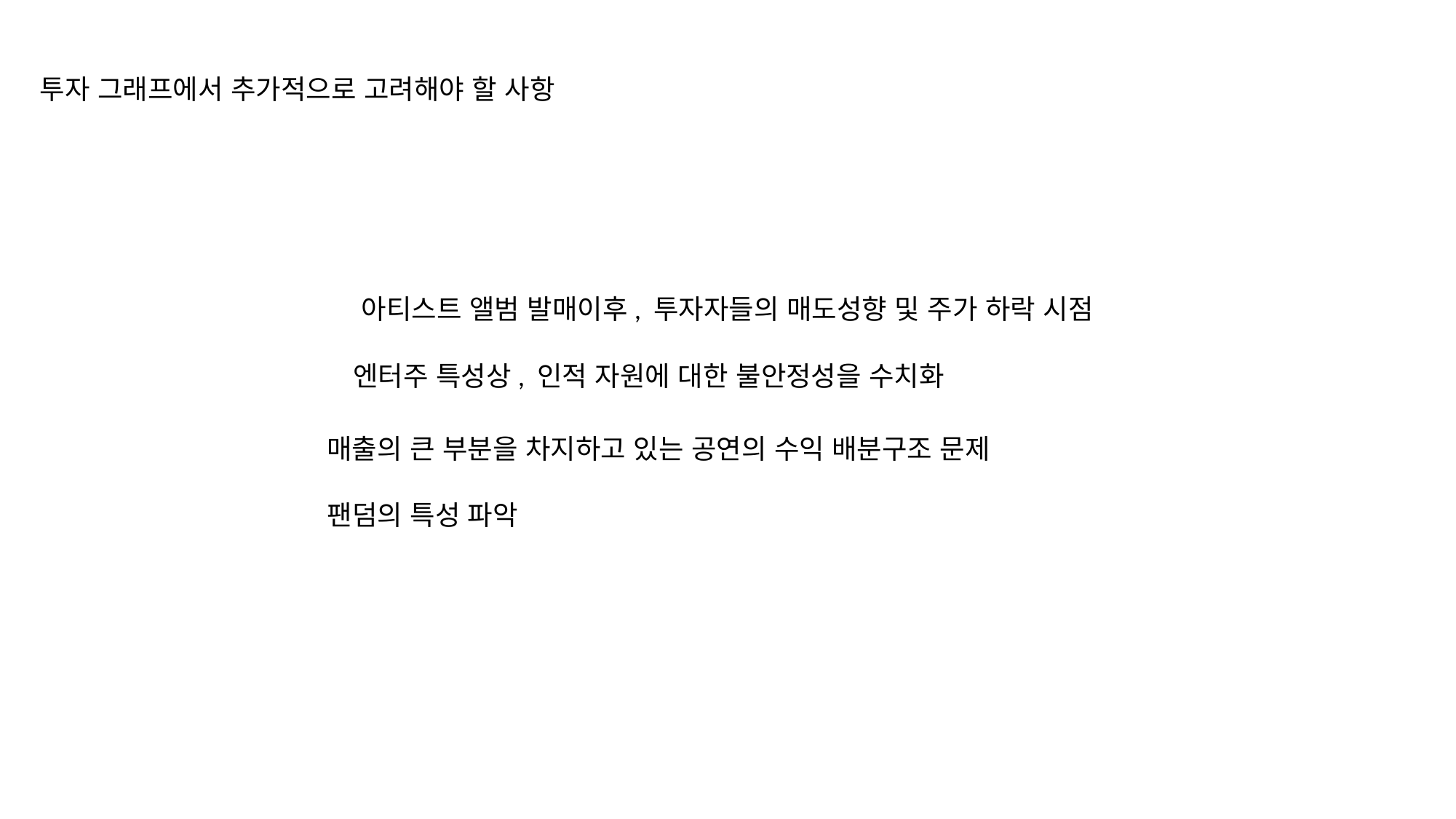

투자 그래프에서 추가적으로 고려해야 할 사항
아티스트 앨범 발매이후, 투자자들의 매도성향 및 주가 하락 시점
엔터주 특성상, 인적 자원에 대한 불안정성을 수치화
매출의 큰 부분을 차지하고 있는 공연의 수익 배분구조 문제
팬덤의 특성 파악